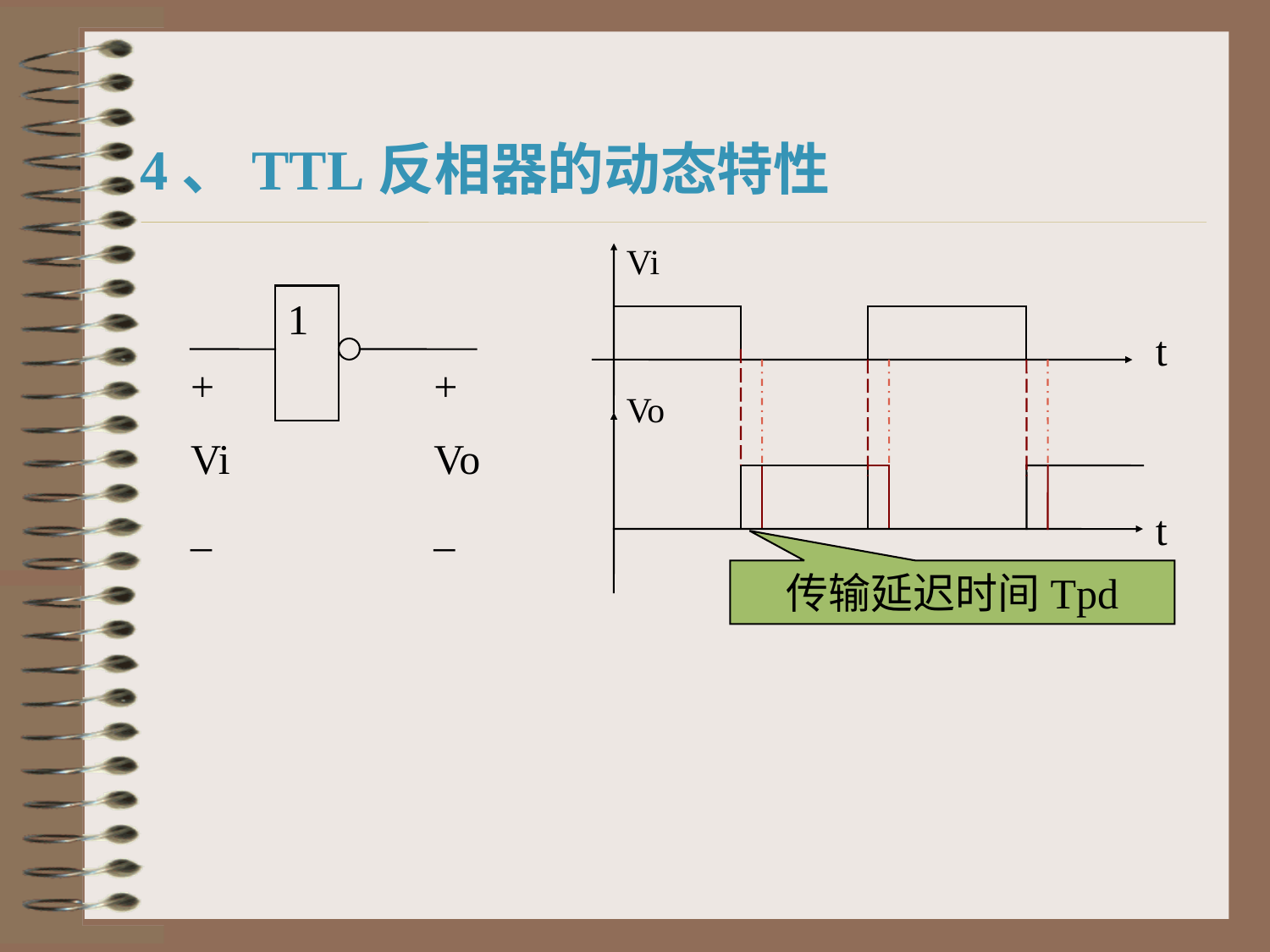

# 4、TTL反相器的动态特性
Vi

t

Vo

t

1

+
Vi
_
+
Vo
_

传输延迟时间Tpd